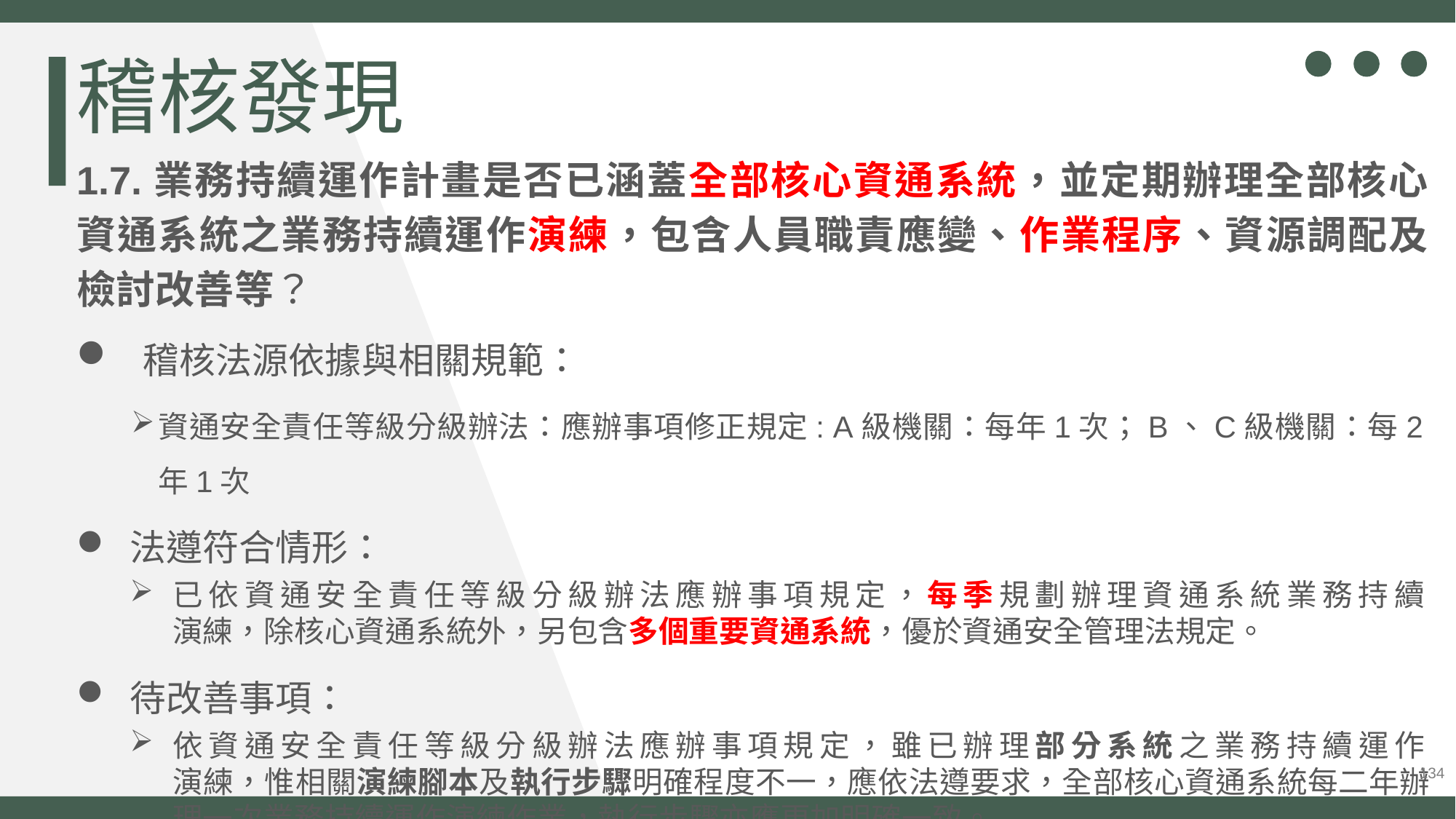

稽核發現
1.7.業務持續運作計畫是否已涵蓋全部核心資通系統，並定期辦理全部核心
資通系統之業務持續運作演練，包含人員職責應變、作業程序、資源調配及
檢討改善等？
  稽核法源依據與相關規範：
資通安全責任等級分級辦法：應辦事項修正規定: A級機關：每年1次；B、C級機關：每2年1次
法遵符合情形：
已依資通安全責任等級分級辦法應辦事項規定，每季規劃辦理資通系統業務持續
演練，除核心資通系統外，另包含多個重要資通系統，優於資通安全管理法規定。
待改善事項：
依資通安全責任等級分級辦法應辦事項規定，雖已辦理部分系統之業務持續運作
演練，惟相關演練腳本及執行步驟明確程度不一，應依法遵要求，全部核心資通系統每二年辦理一次業務持續運作演練作業，執行步驟亦應更加明確一致。
134